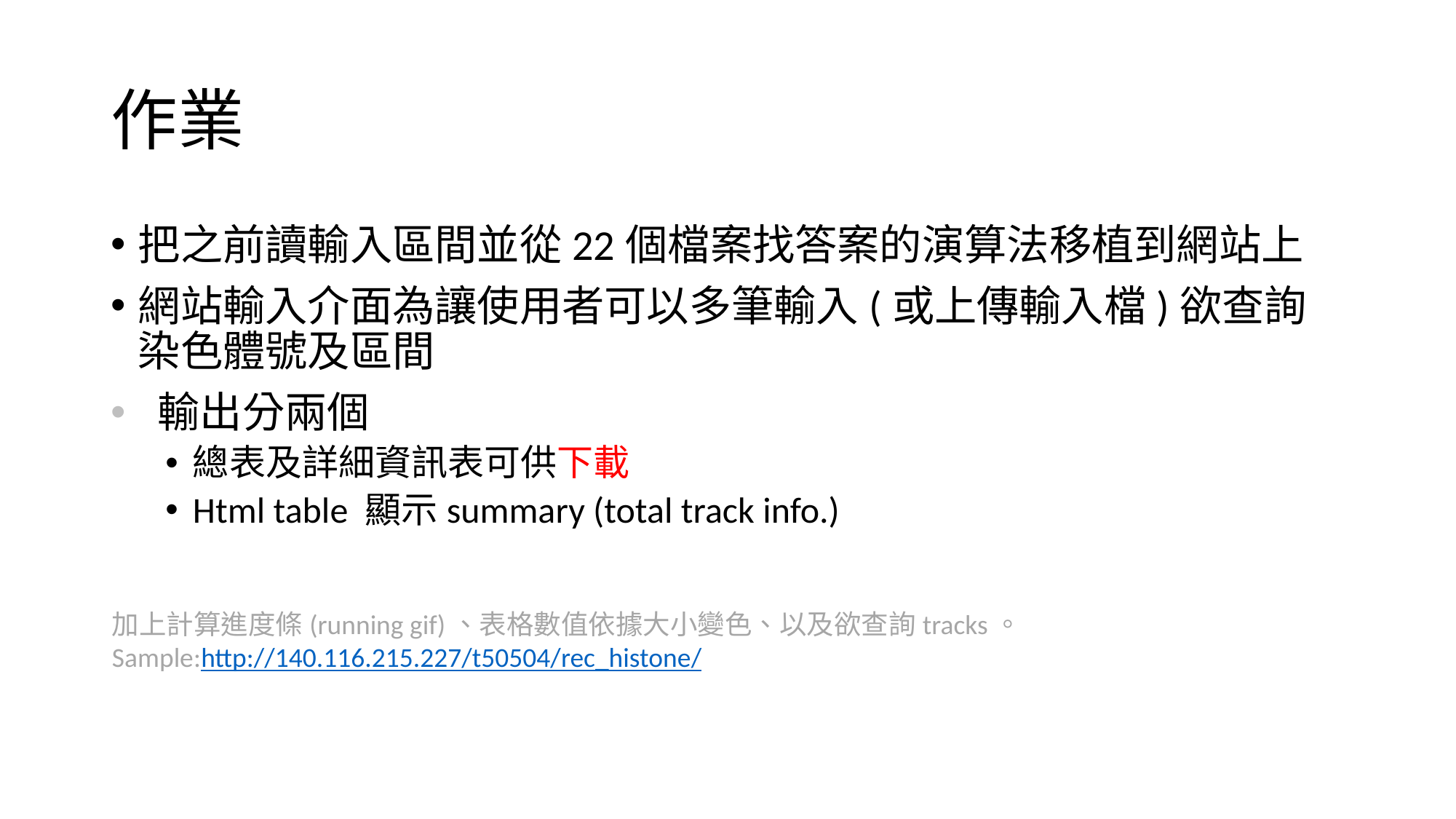

# 作業
把之前讀輸入區間並從22個檔案找答案的演算法移植到網站上
網站輸入介面為讓使用者可以多筆輸入(或上傳輸入檔)欲查詢染色體號及區間
 輸出分兩個
總表及詳細資訊表可供下載
Html table 顯示summary (total track info.)

加上計算進度條(running gif)、表格數值依據大小變色、以及欲查詢tracks。
Sample:http://140.116.215.227/t50504/rec_histone/